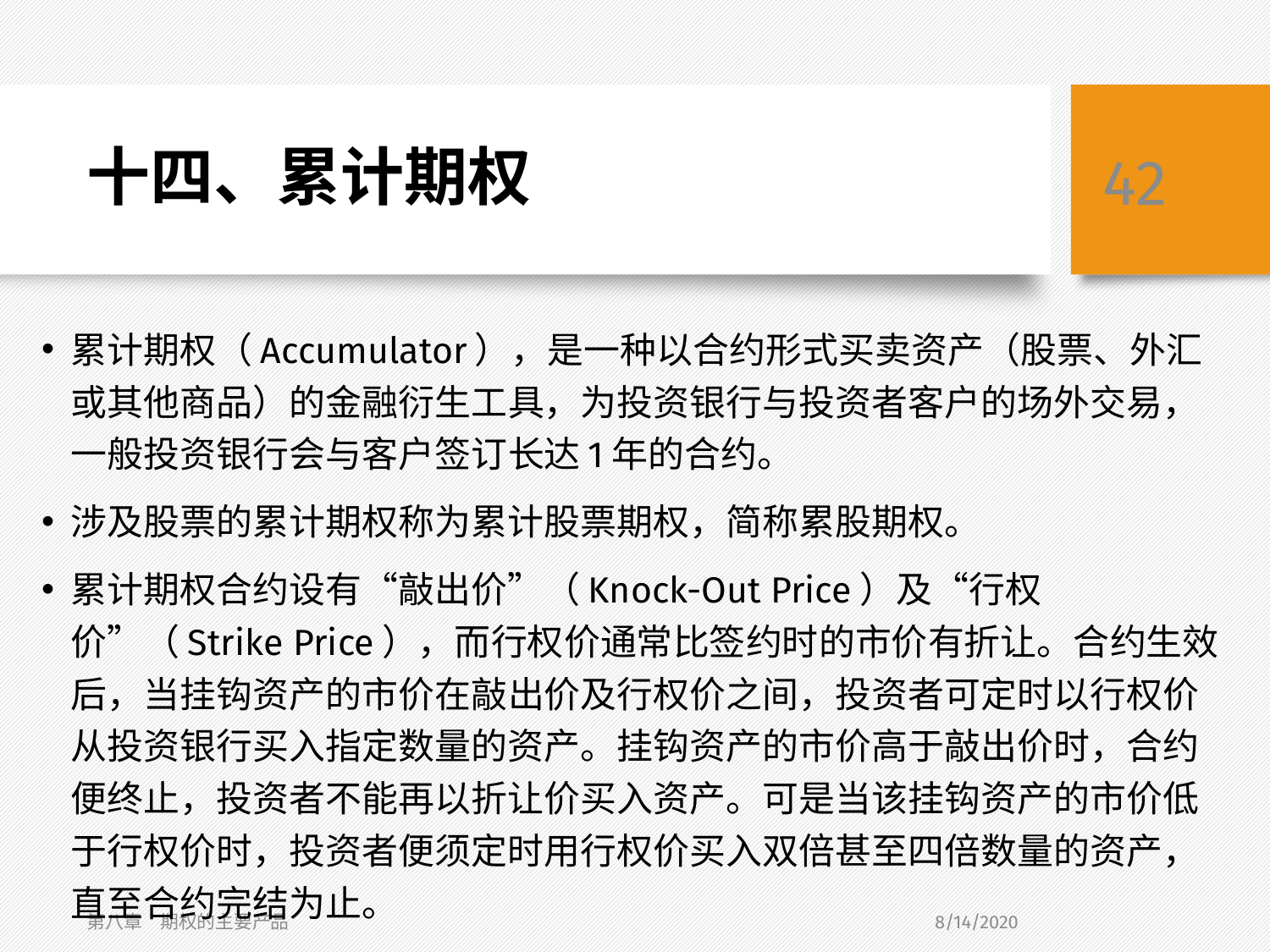

# 十四、累计期权
42
累计期权（Accumulator），是一种以合约形式买卖资产（股票、外汇或其他商品）的金融衍生工具，为投资银行与投资者客户的场外交易，一般投资银行会与客户签订长达1年的合约。
涉及股票的累计期权称为累计股票期权，简称累股期权。
累计期权合约设有“敲出价”（Knock-Out Price）及“行权价”（Strike Price），而行权价通常比签约时的市价有折让。合约生效后，当挂钩资产的市价在敲出价及行权价之间，投资者可定时以行权价从投资银行买入指定数量的资产。挂钩资产的市价高于敲出价时，合约便终止，投资者不能再以折让价买入资产。可是当该挂钩资产的市价低于行权价时，投资者便须定时用行权价买入双倍甚至四倍数量的资产，直至合约完结为止。

8/14/2020
第八章　期权的主要产品